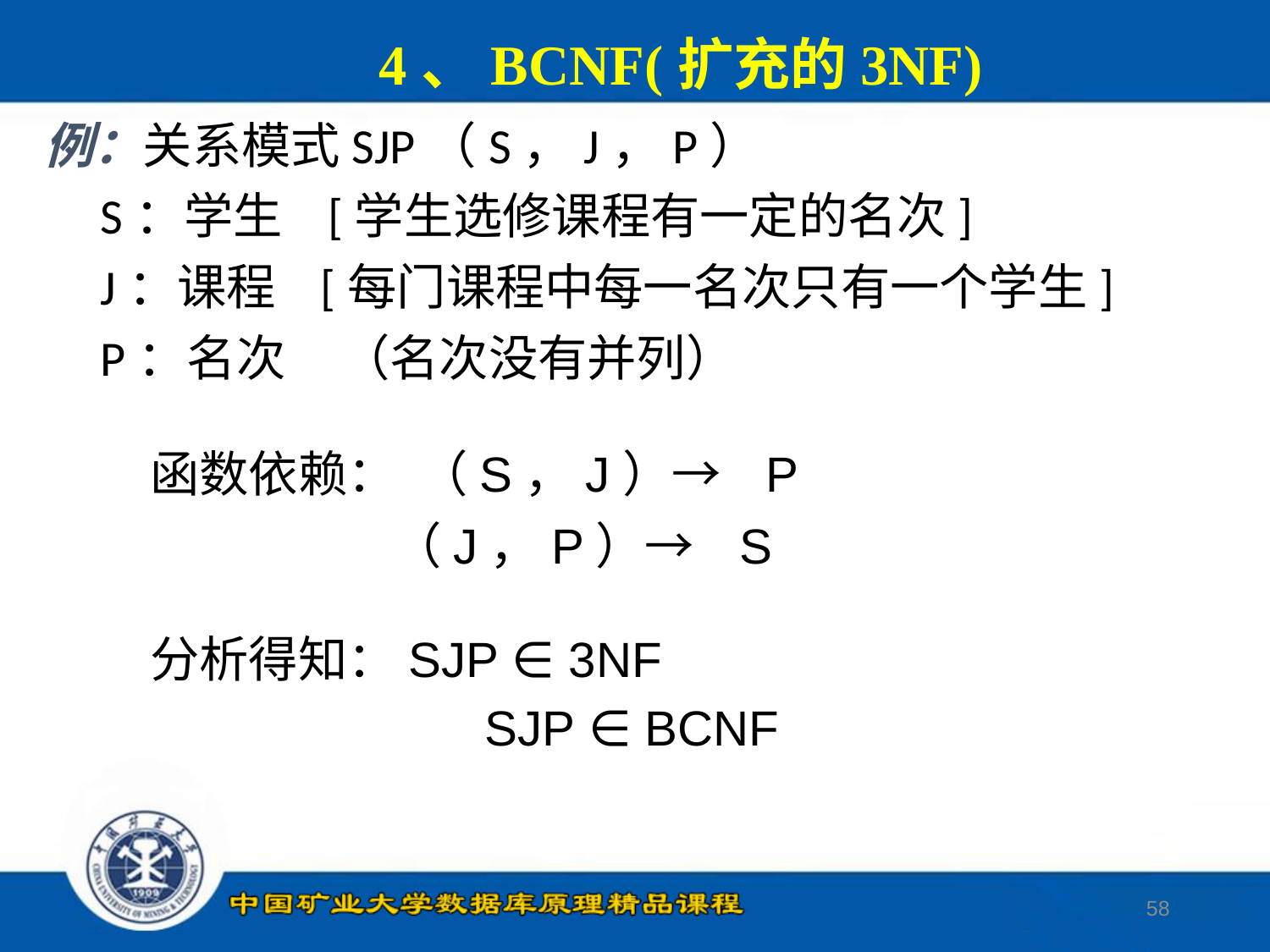

4、BCNF(扩充的3NF)
例：关系模式SJP（S，J，P）
     S：学生   [学生选修课程有一定的名次]
     J：课程   [每门课程中每一名次只有一个学生]
     P：名次     （名次没有并列）
 函数依赖：  （S，J）→   P
 （J，P）→   S
 分析得知：SJP ∈ 3NF
                          SJP ∈ BCNF
58